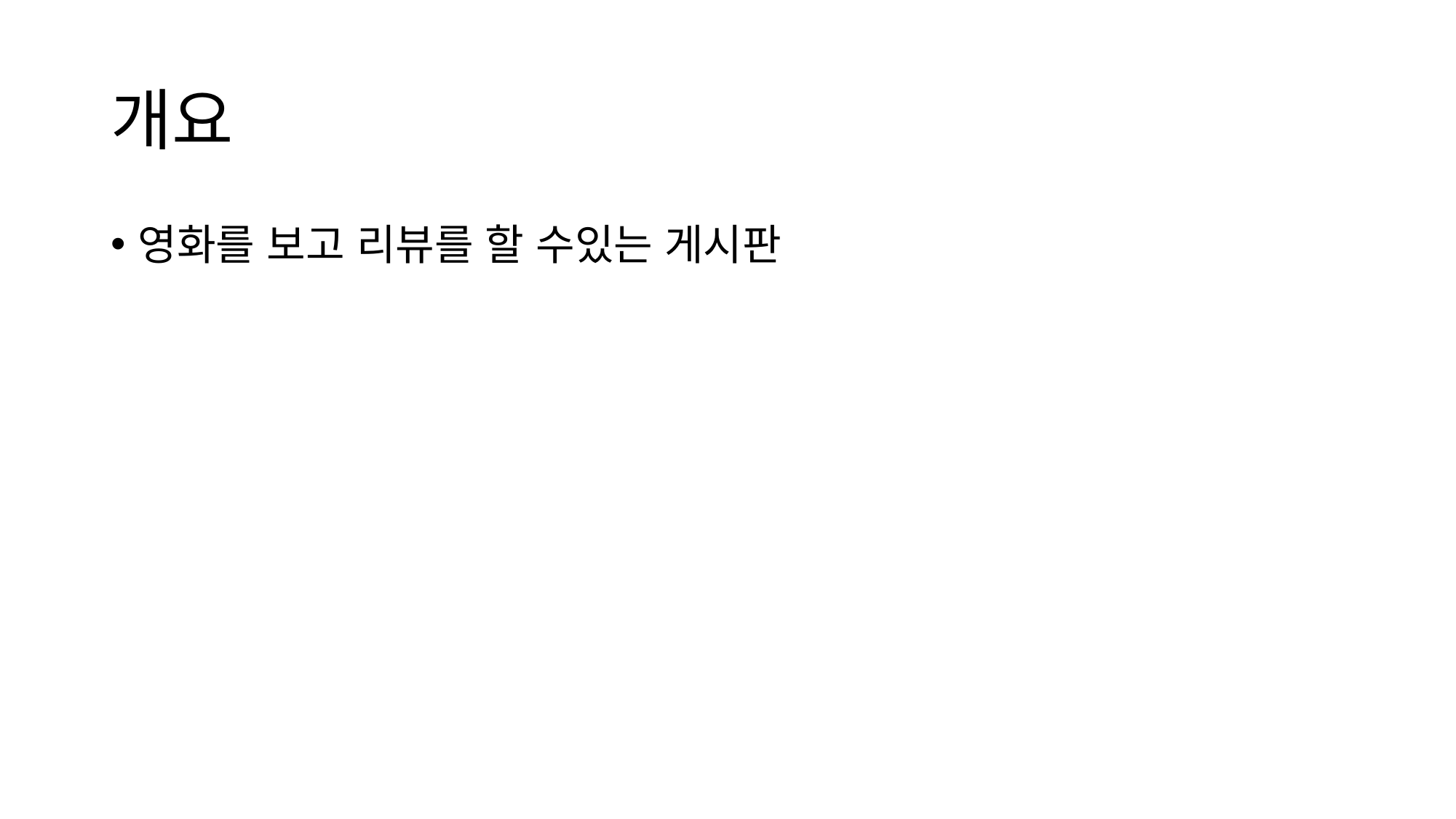

# 개요
영화를 보고 리뷰를 할 수있는 게시판